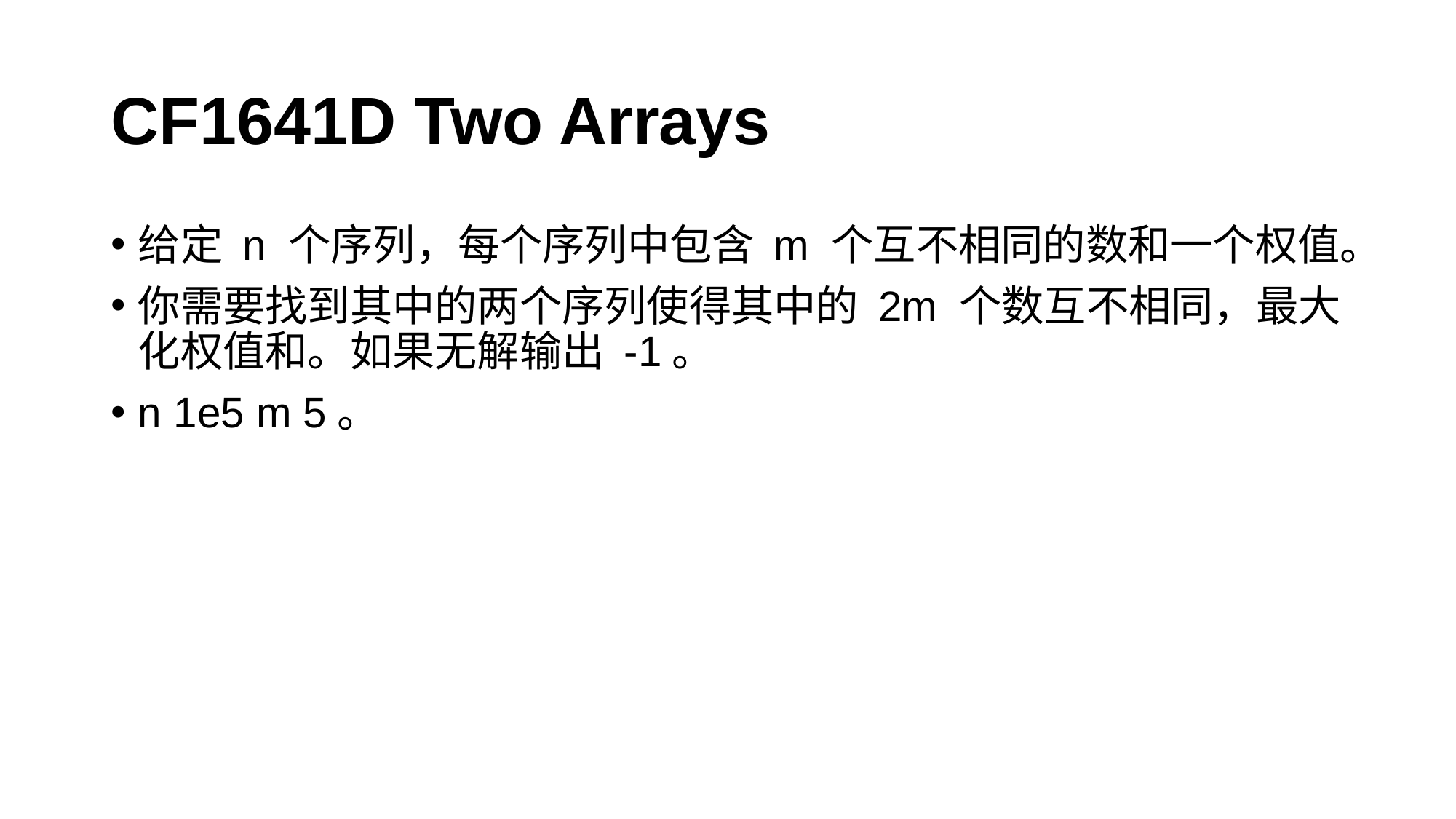

# CF1641D Two Arrays
给定 n 个序列，每个序列中包含 m 个互不相同的数和一个权值。
你需要找到其中的两个序列使得其中的 2m 个数互不相同，最大化权值和。如果无解输出 -1。
n 1e5 m 5。